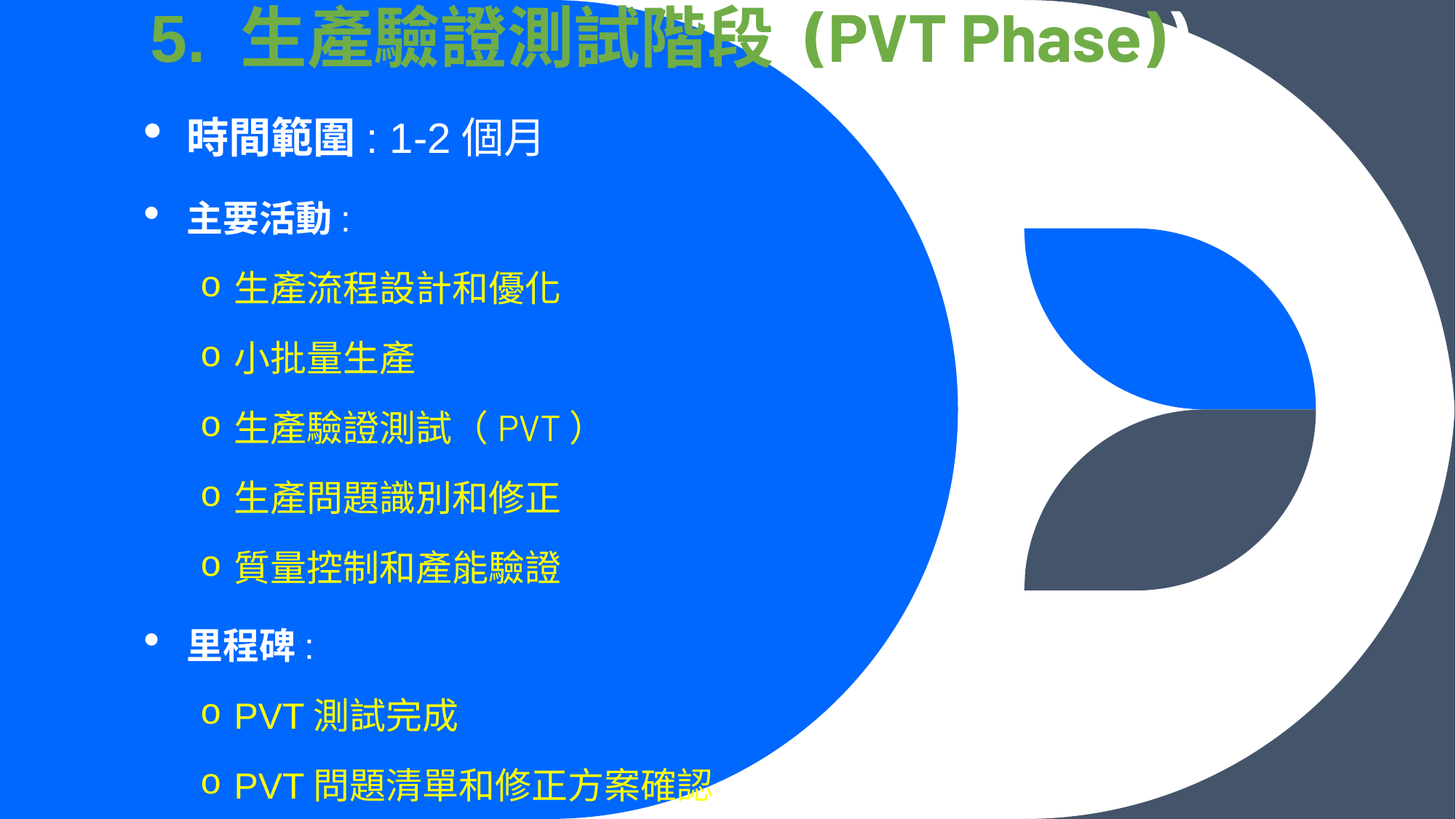

# 5. 生產驗證測試階段 (PVT Phase))
時間範圍: 1-2個月
主要活動:
生產流程設計和優化
小批量生產
生產驗證測試（PVT）
生產問題識別和修正
質量控制和產能驗證
里程碑:
PVT測試完成
PVT問題清單和修正方案確認